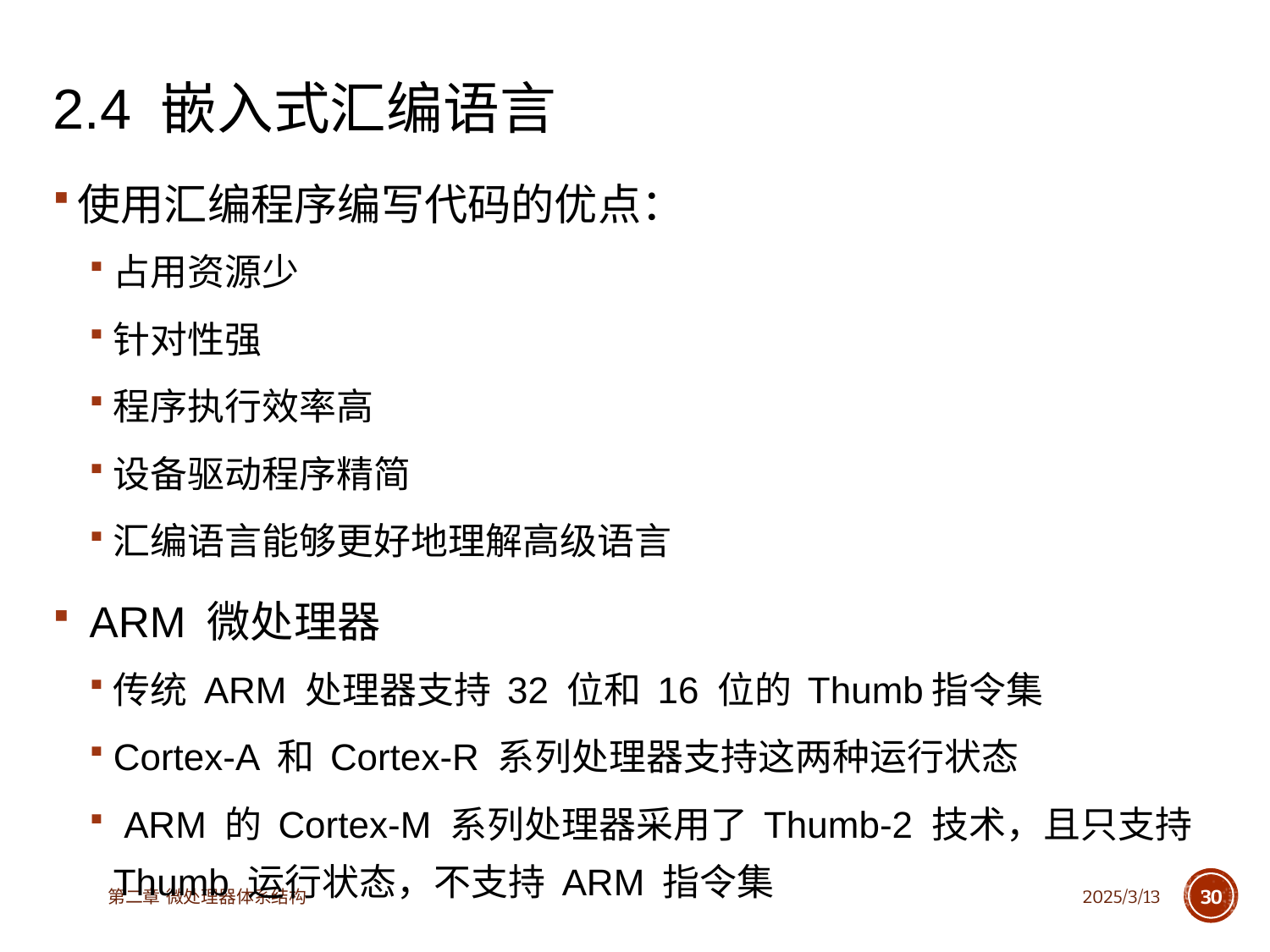

# 2.4 嵌入式汇编语言
使用汇编程序编写代码的优点：
占用资源少
针对性强
程序执行效率高
设备驱动程序精简
汇编语言能够更好地理解高级语言
 ARM 微处理器
传统 ARM 处理器支持 32 位和 16 位的 Thumb指令集
Cortex-A 和 Cortex-R 系列处理器支持这两种运行状态
 ARM 的 Cortex-M 系列处理器采用了 Thumb-2 技术，且只支持 Thumb 运行状态，不支持 ARM 指令集
第二章 微处理器体系结构
2025/3/13
30